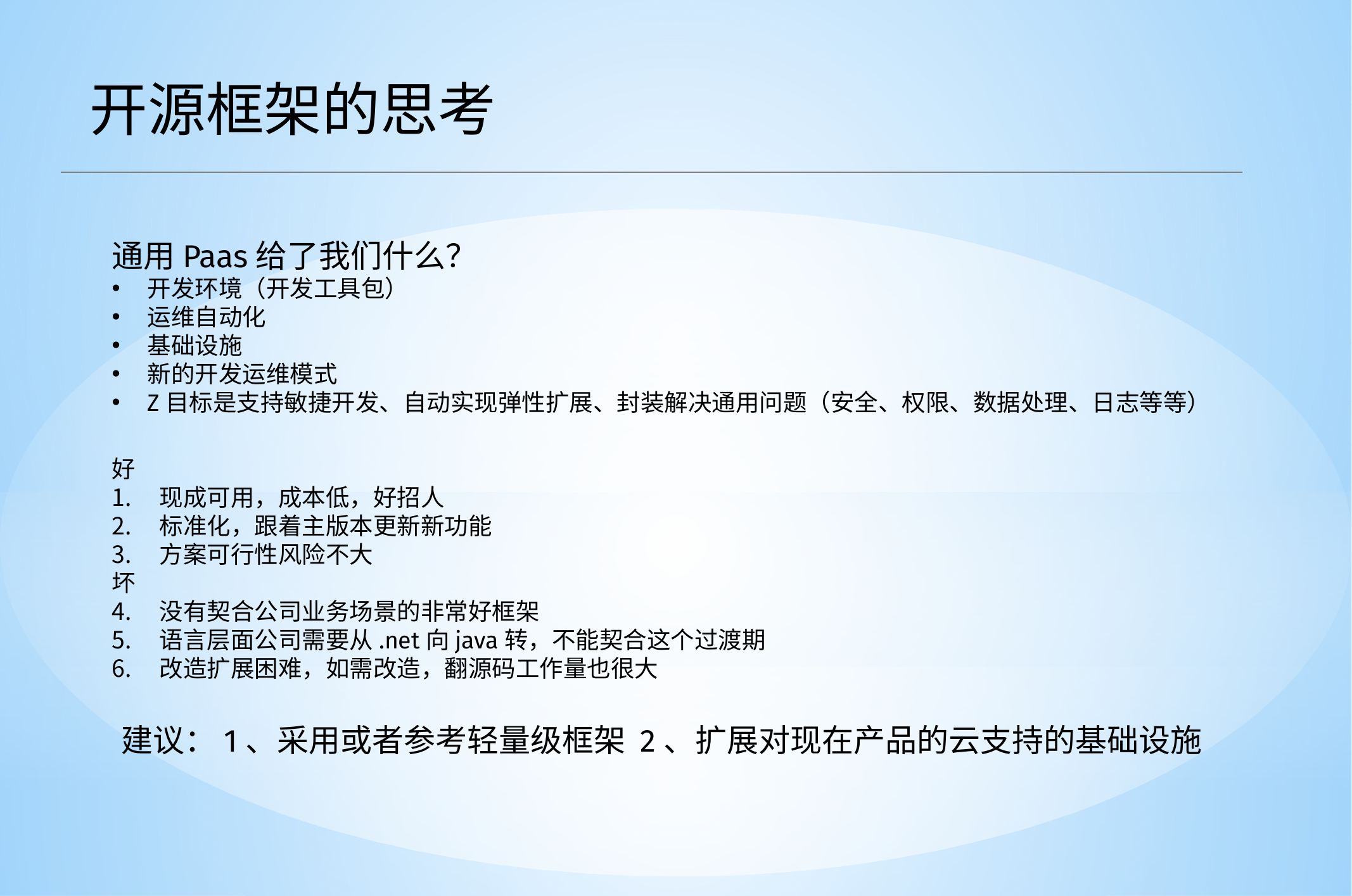

开源框架的思考
通用Paas给了我们什么？
开发环境（开发工具包）
运维自动化
基础设施
新的开发运维模式
Z目标是支持敏捷开发、自动实现弹性扩展、封装解决通用问题（安全、权限、数据处理、日志等等）

好
现成可用，成本低，好招人
标准化，跟着主版本更新新功能
方案可行性风险不大
坏
没有契合公司业务场景的非常好框架
语言层面公司需要从.net向java转，不能契合这个过渡期
改造扩展困难，如需改造，翻源码工作量也很大

建议：1、采用或者参考轻量级框架 2、扩展对现在产品的云支持的基础设施